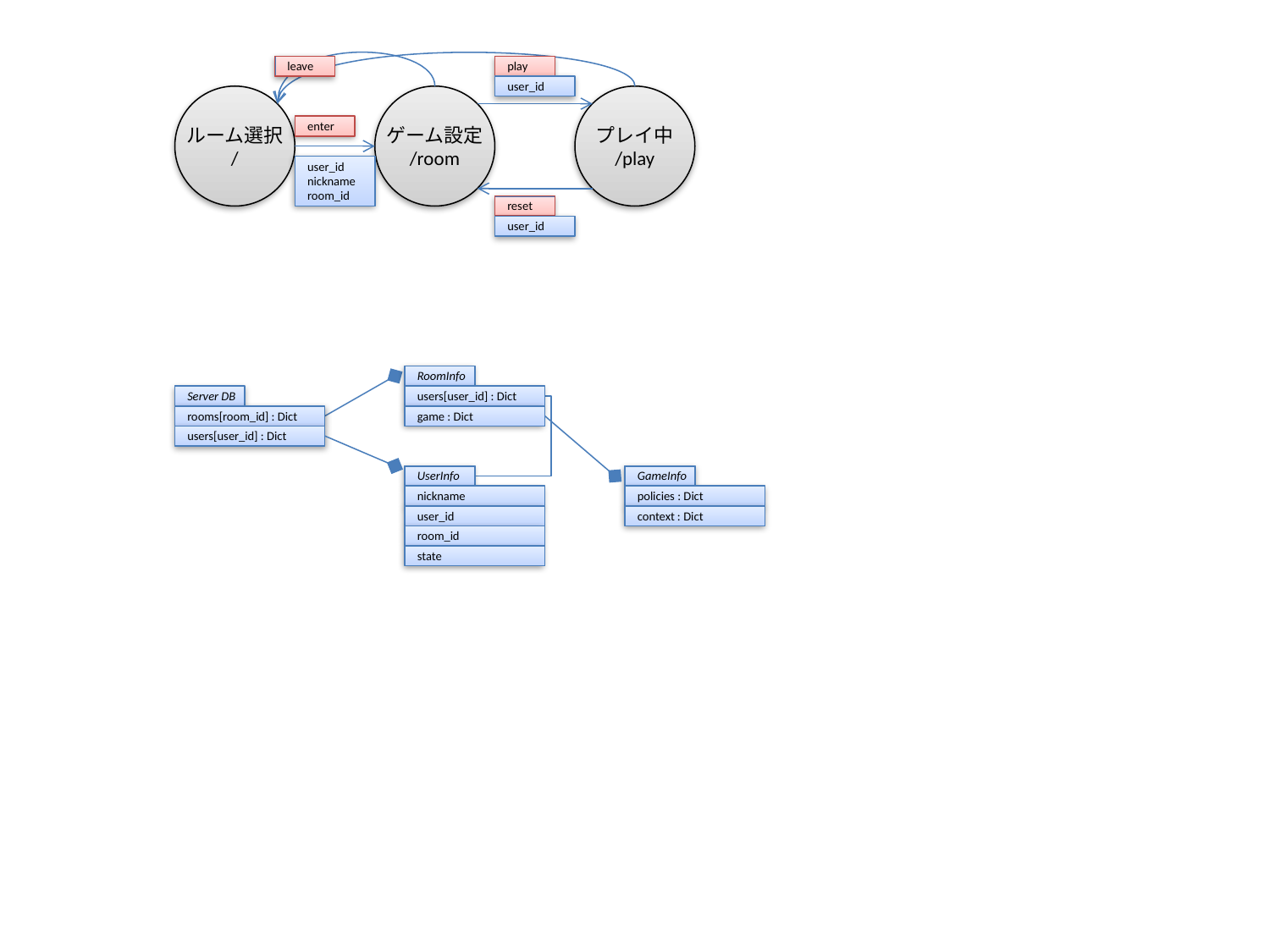

leave
play
user_id
ルーム選択
/
ゲーム設定
/room
プレイ中
/play
enter
user_id
nickname
room_id
reset
user_id
RoomInfo
Server DB
users[user_id] : Dict
rooms[room_id] : Dict
game : Dict
users[user_id] : Dict
UserInfo
GameInfo
nickname
policies : Dict
user_id
context : Dict
room_id
state